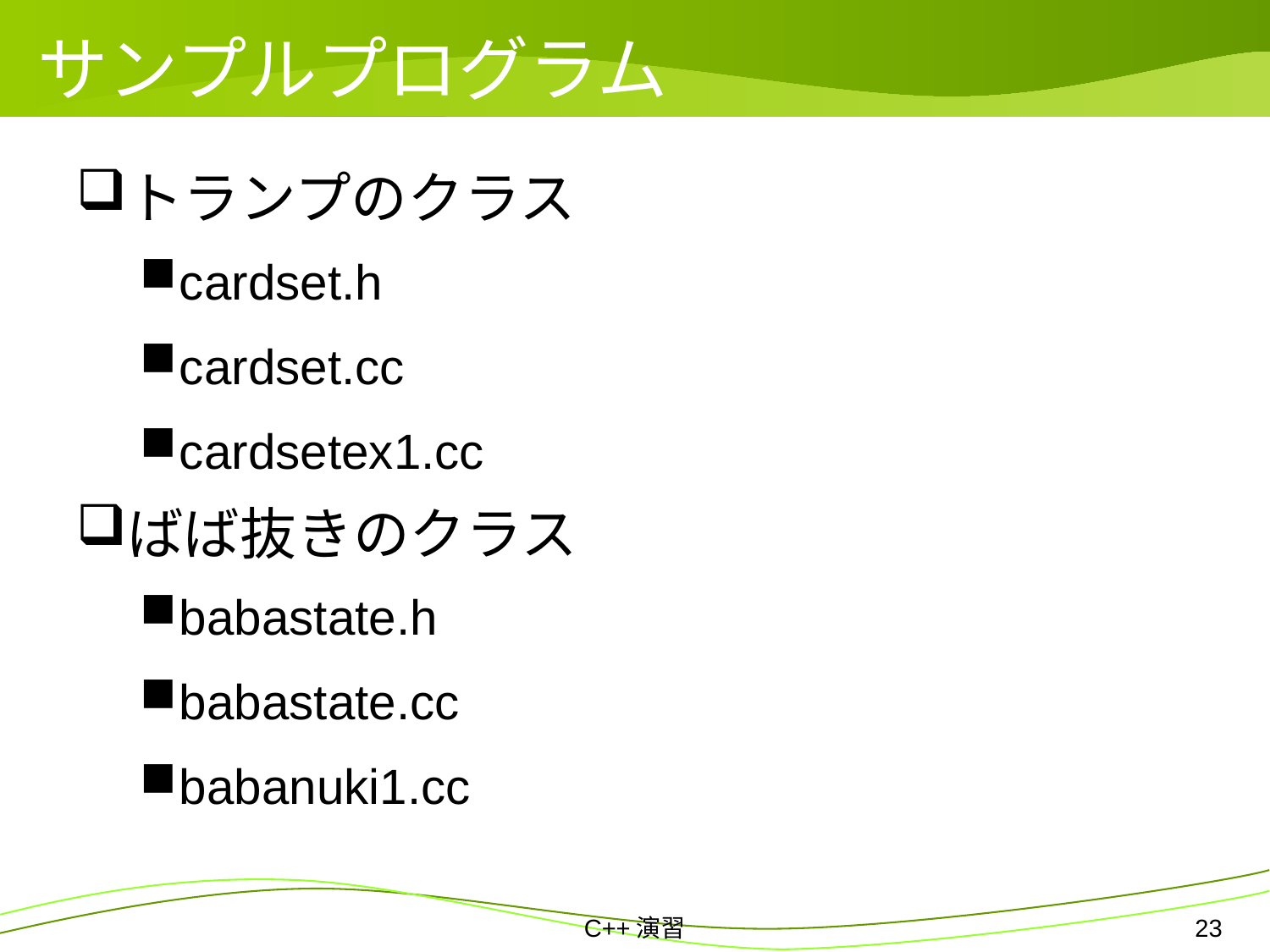

# サンプルプログラム
トランプのクラス
cardset.h
cardset.cc
cardsetex1.cc
ばば抜きのクラス
babastate.h
babastate.cc
babanuki1.cc
C++演習
23